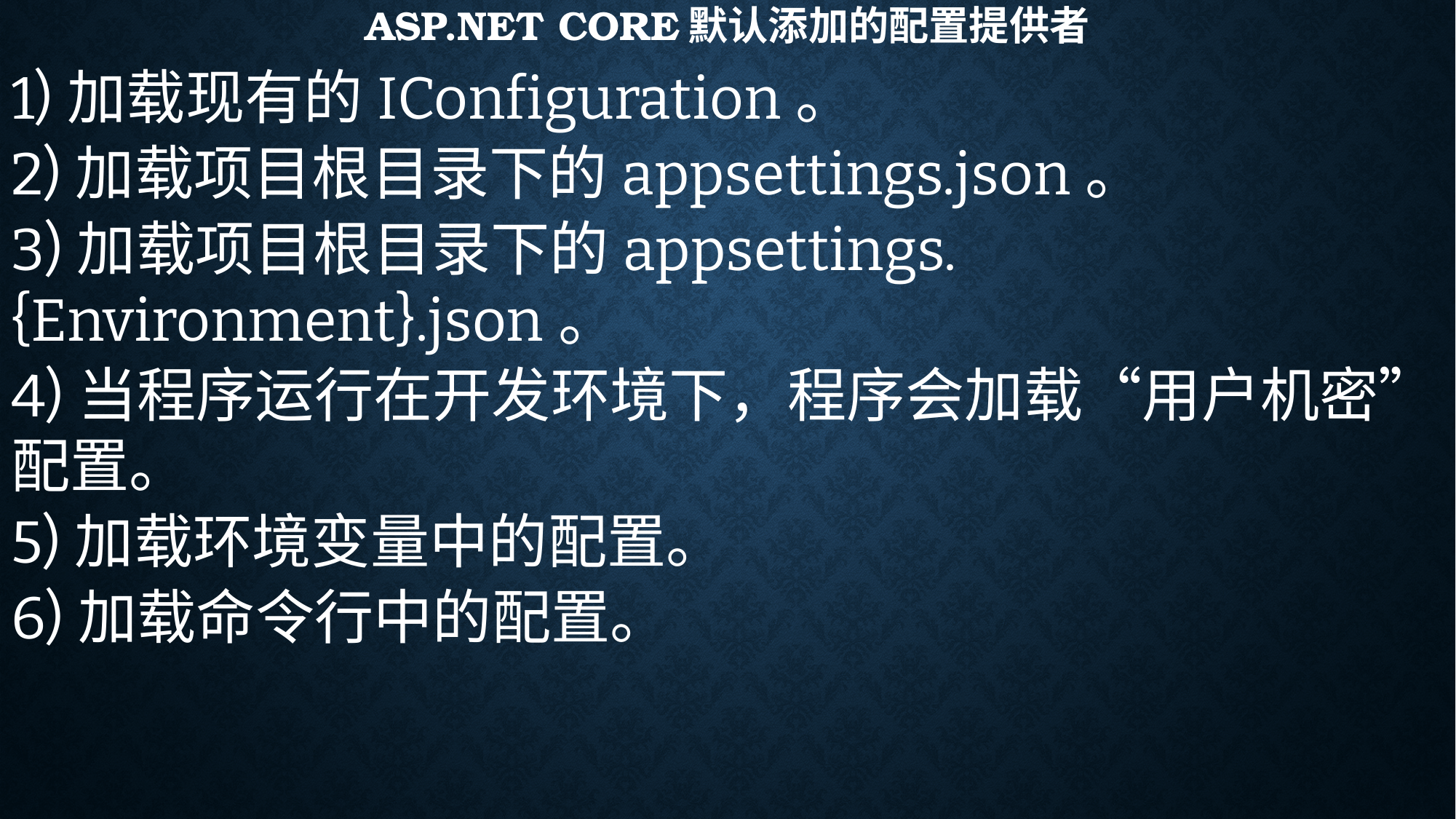

# ASP.NET Core默认添加的配置提供者
1)加载现有的IConfiguration。
2)加载项目根目录下的appsettings.json。
3)加载项目根目录下的appsettings.{Environment}.json。
4)当程序运行在开发环境下，程序会加载“用户机密”配置。
5)加载环境变量中的配置。
6)加载命令行中的配置。